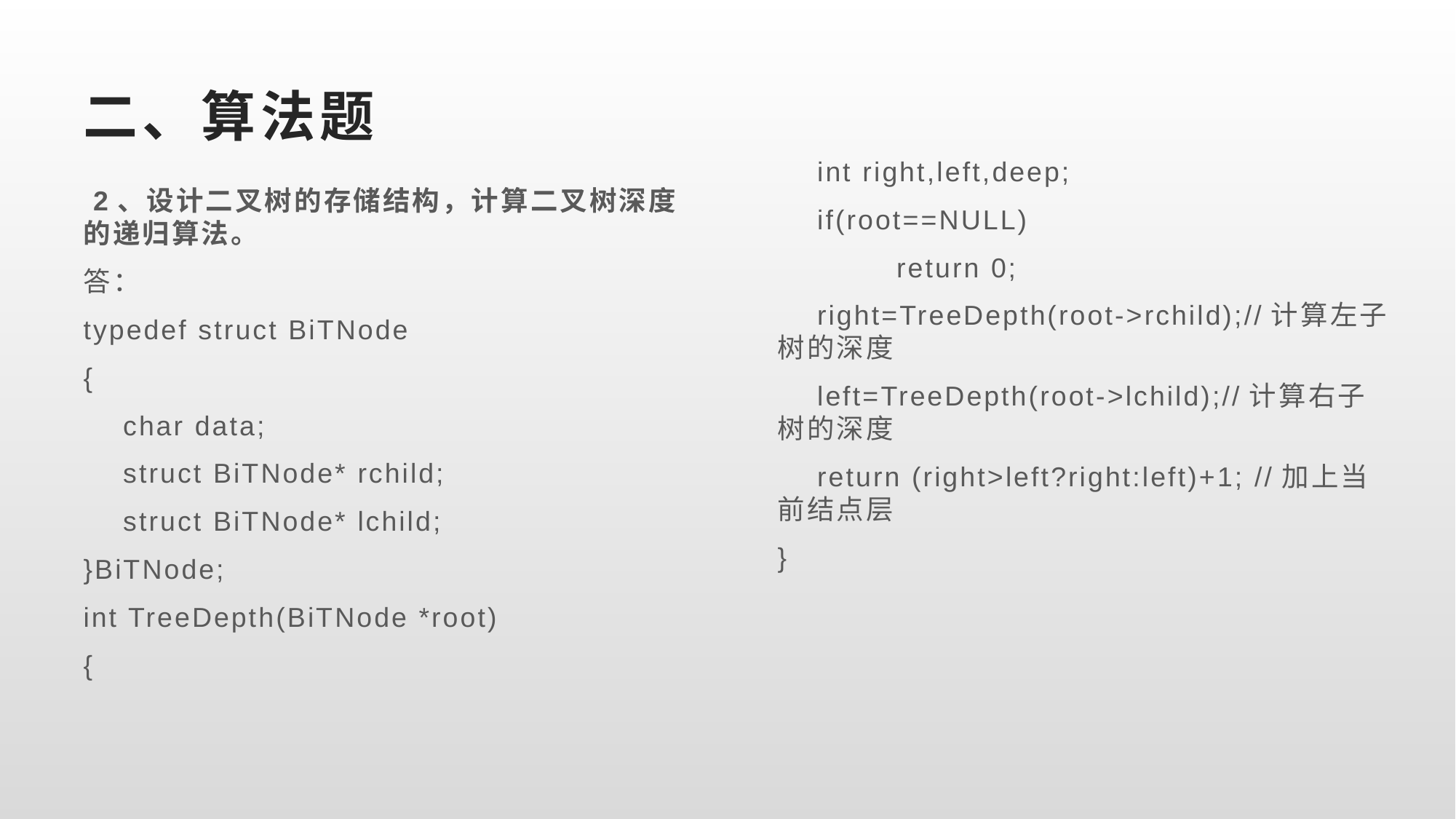

# 二、算法题
    int right,left,deep;
    if(root==NULL)
            return 0;
    right=TreeDepth(root->rchild);//计算左子树的深度
    left=TreeDepth(root->lchild);//计算右子树的深度
    return (right>left?right:left)+1; //加上当前结点层
}
 2、设计二叉树的存储结构，计算二叉树深度的递归算法。
答：
typedef struct BiTNode
{
    char data;
    struct BiTNode* rchild;
    struct BiTNode* lchild;
}BiTNode;
int TreeDepth(BiTNode *root)
{